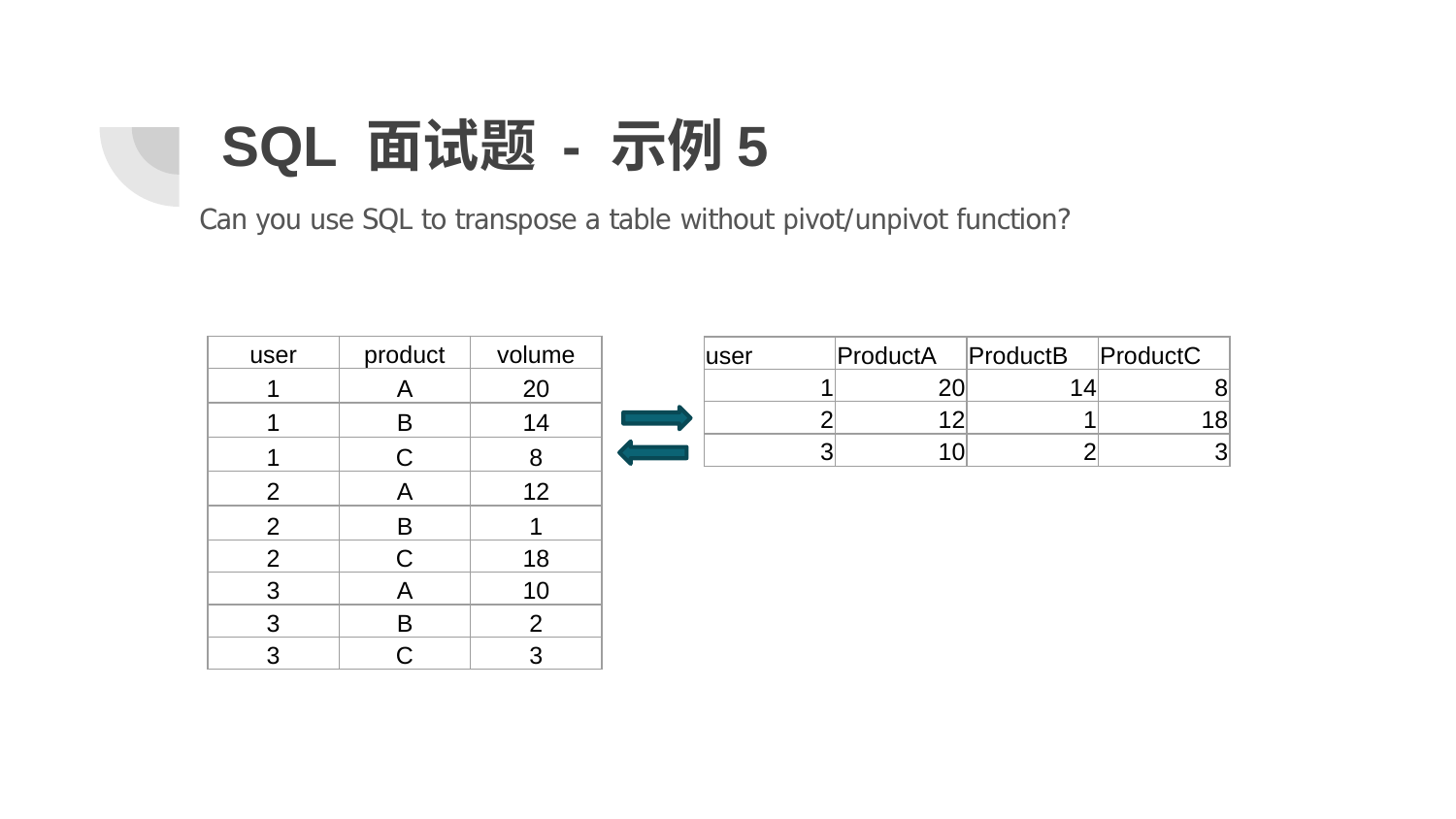

# SQL 面试题 - 示例5
Can you use SQL to transpose a table without pivot/unpivot function?

| user | product | volume |
| --- | --- | --- |
| 1 | A | 20 |
| 1 | B | 14 |
| 1 | C | 8 |
| 2 | A | 12 |
| 2 | B | 1 |
| 2 | C | 18 |
| 3 | A | 10 |
| 3 | B | 2 |
| 3 | C | 3 |
| user | ProductA | ProductB | ProductC |
| --- | --- | --- | --- |
| 1 | 20 | 14 | 8 |
| 2 | 12 | 1 | 18 |
| 3 | 10 | 2 | 3 |